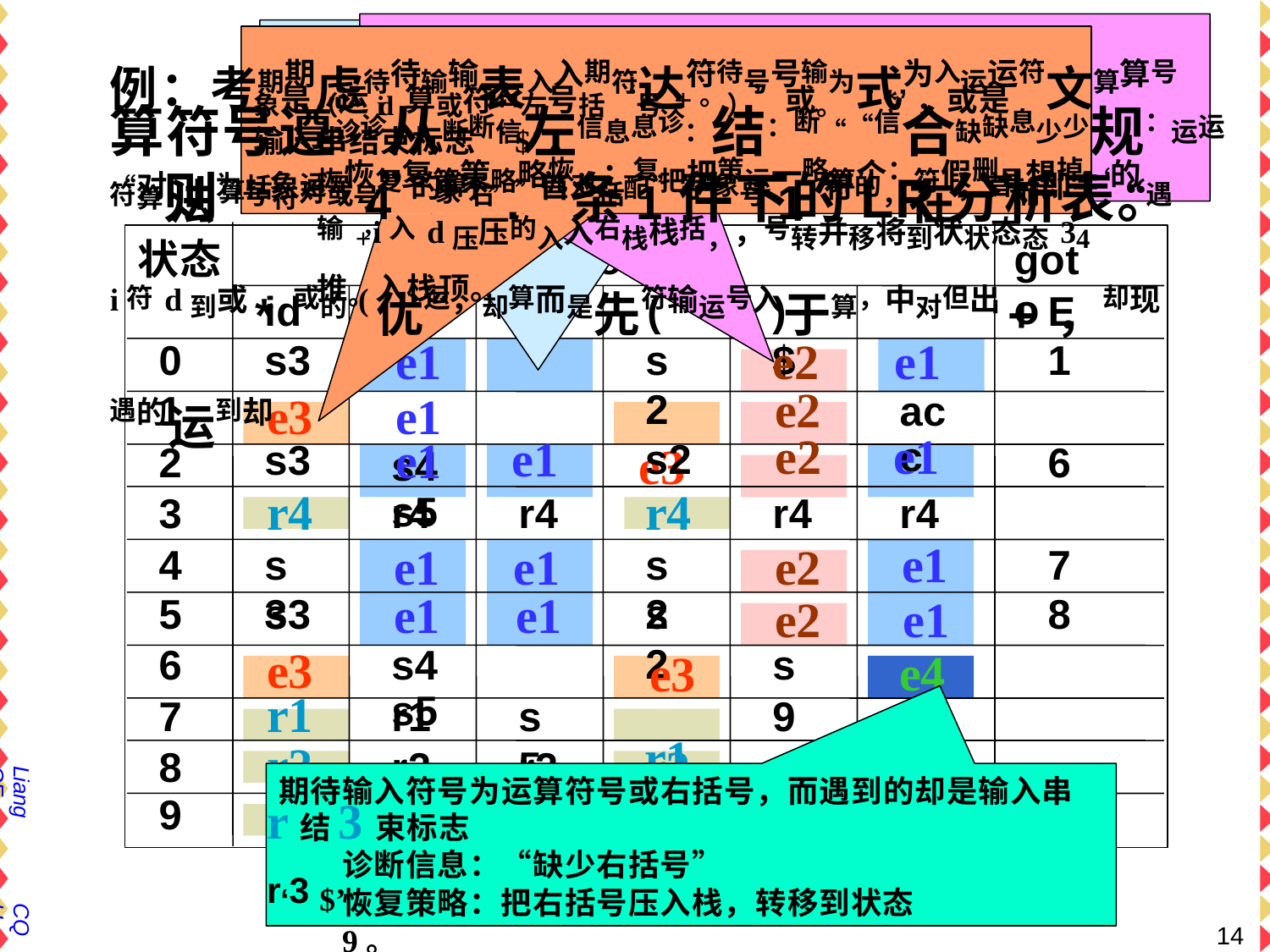

# 例：考期期虑待待输输表入入期符达符待号号输为式为入运运符文算算号符对法为号象运或4的算右.首对括1字象号1符的，在，首而即字“遇i符d到或*或的(优运，却算而是先符输运号入于算，中对但出+，却现遇的运到却

象是（运id算或符右左号括‘号+。）’或。‘*’，或是输入串结束标志‘$’。
算符号遵诊诊从断断信左信息息诊：结：断““信合缺缺息少少规：运运“算则算括符对号号”象不””匹条配”件下的LR分析表。
恢恢复复策策略略恢：：复把把策运一略算个：符假删号想掉‘的输+’i入d压压的入入右栈栈括，，号转并移将到状状态态34推。入栈顶。

状态	action
goto
id	+	*	(
)	$
E

0
1
s3
e3
s2
e3
1
e1	e1
s4	s5
e2	e1
acc

e2
s2	e2	e1
r4

e1
e1
2
s3
r4
6

3
r4
r4
r4
r4

e1
e1	e1
e2
4
s3
s2
7

5
6
s3
e3
s2
8
e1	e1
s4	s5
e2	e1

s9  r1
e3  r1
e4

r1

7
r1
s5
r1

r2
r2
8
r2
r2
r2
r2

Liang GE
期待输入符号为运算符号或右括号，而遇到的却是输入串
r3
9
r3
r3	r3
r结3束标志r‘3 $’。

诊断信息：“缺少右括号”
恢复策略：把右括号压入栈，转移到状态9。
CQU
142